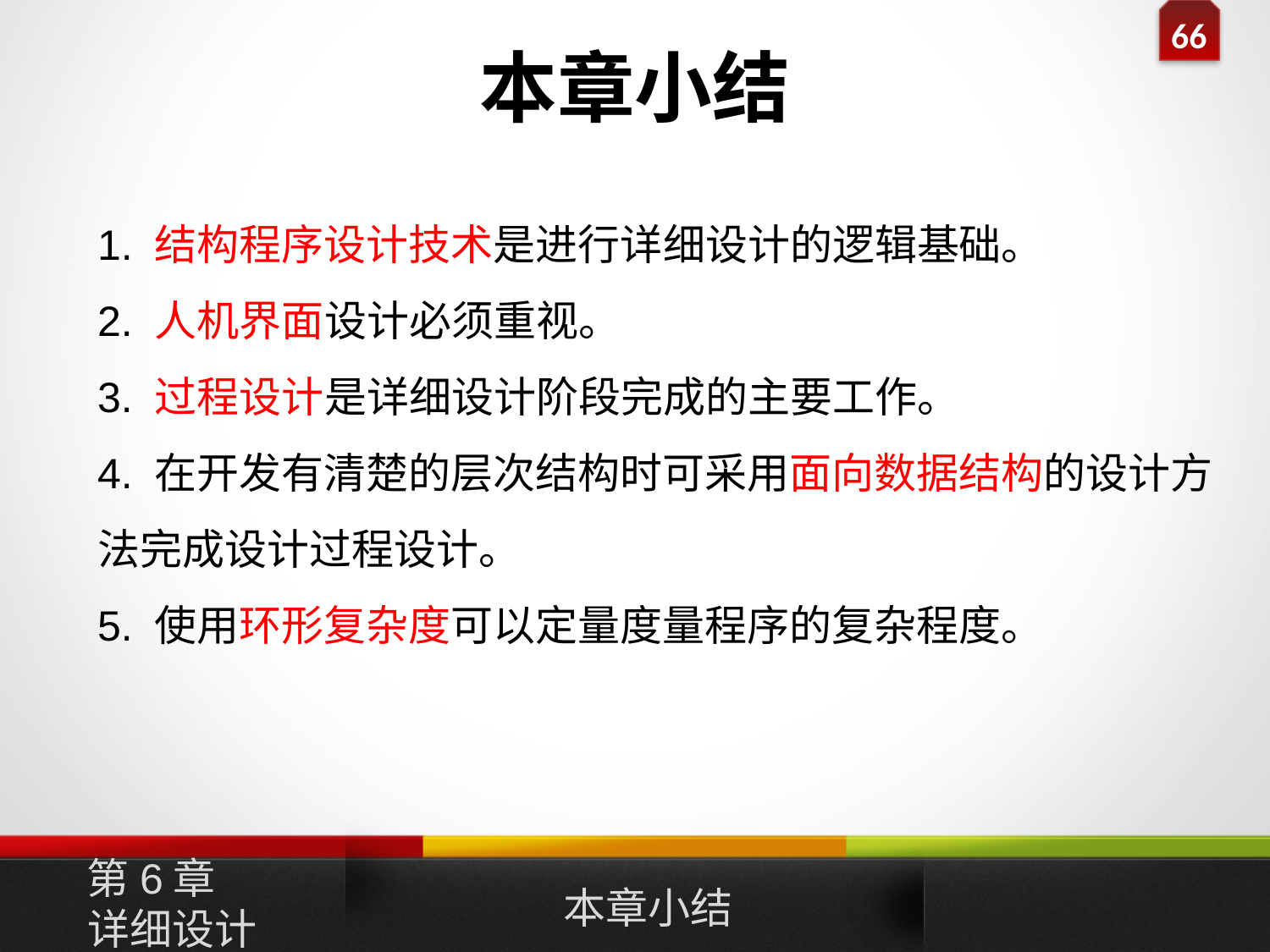

# 本章小结
1. 结构程序设计技术是进行详细设计的逻辑基础。
2. 人机界面设计必须重视。
3. 过程设计是详细设计阶段完成的主要工作。
4. 在开发有清楚的层次结构时可采用面向数据结构的设计方法完成设计过程设计。
5. 使用环形复杂度可以定量度量程序的复杂程度。
第6章
详细设计
本章小结